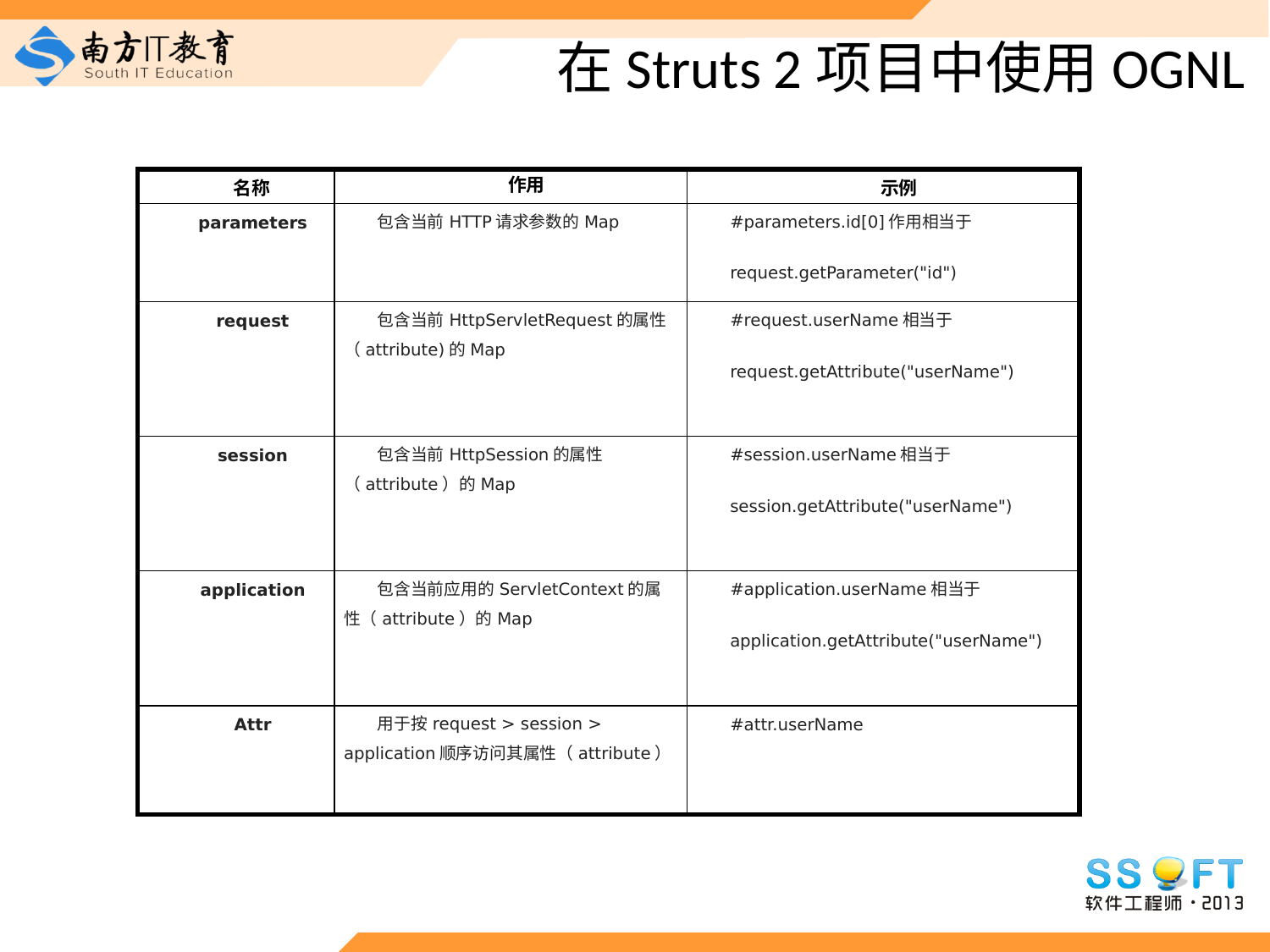

# 在Struts 2项目中使用OGNL
| 名称 | 作用 | 示例 |
| --- | --- | --- |
| parameters | 包含当前HTTP请求参数的Map | #parameters.id[0]作用相当于 request.getParameter("id") |
| request | 包含当前HttpServletRequest的属性（attribute)的Map | #request.userName相当于 request.getAttribute("userName") |
| session | 包含当前HttpSession的属性（attribute）的Map | #session.userName相当于 session.getAttribute("userName") |
| application | 包含当前应用的ServletContext的属性（attribute）的Map | #application.userName相当于 application.getAttribute("userName") |
| Attr | 用于按request > session > application顺序访问其属性（attribute） | #attr.userName |